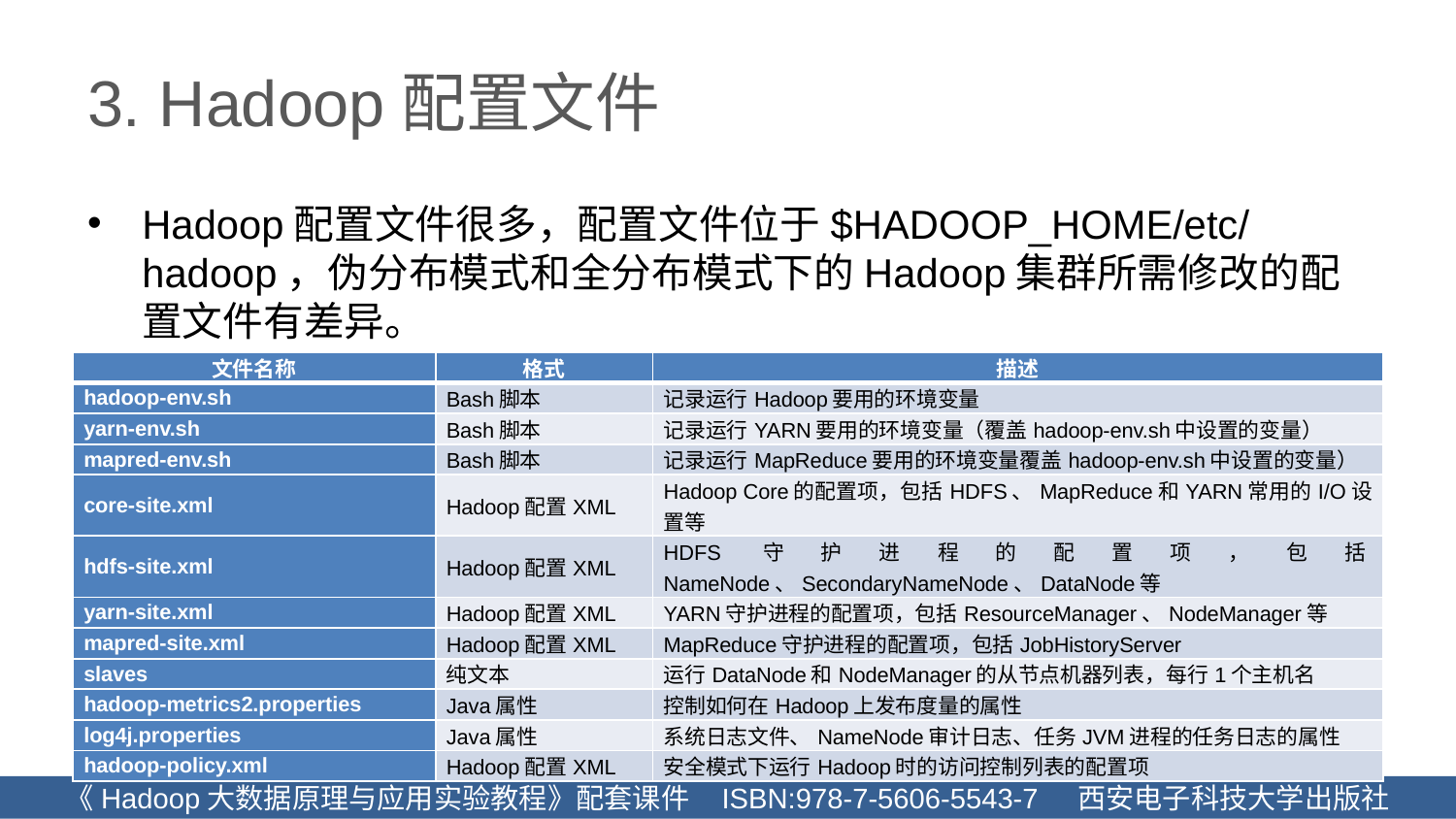

# 3. Hadoop配置文件
Hadoop配置文件很多，配置文件位于$HADOOP_HOME/etc/hadoop，伪分布模式和全分布模式下的Hadoop集群所需修改的配置文件有差异。
| 文件名称 | 格式 | 描述 |
| --- | --- | --- |
| hadoop-env.sh | Bash脚本 | 记录运行Hadoop要用的环境变量 |
| yarn-env.sh | Bash脚本 | 记录运行YARN要用的环境变量（覆盖hadoop-env.sh中设置的变量） |
| mapred-env.sh | Bash脚本 | 记录运行MapReduce要用的环境变量覆盖hadoop-env.sh中设置的变量） |
| core-site.xml | Hadoop配置XML | Hadoop Core的配置项，包括HDFS、MapReduce和YARN常用的I/O设置等 |
| hdfs-site.xml | Hadoop配置XML | HDFS守护进程的配置项，包括NameNode、SecondaryNameNode、DataNode等 |
| yarn-site.xml | Hadoop配置XML | YARN守护进程的配置项，包括ResourceManager、NodeManager等 |
| mapred-site.xml | Hadoop配置XML | MapReduce守护进程的配置项，包括JobHistoryServer |
| slaves | 纯文本 | 运行DataNode和NodeManager的从节点机器列表，每行1个主机名 |
| hadoop-metrics2.properties | Java属性 | 控制如何在Hadoop上发布度量的属性 |
| log4j.properties | Java属性 | 系统日志文件、NameNode审计日志、任务JVM进程的任务日志的属性 |
| hadoop-policy.xml | Hadoop配置XML | 安全模式下运行Hadoop时的访问控制列表的配置项 |